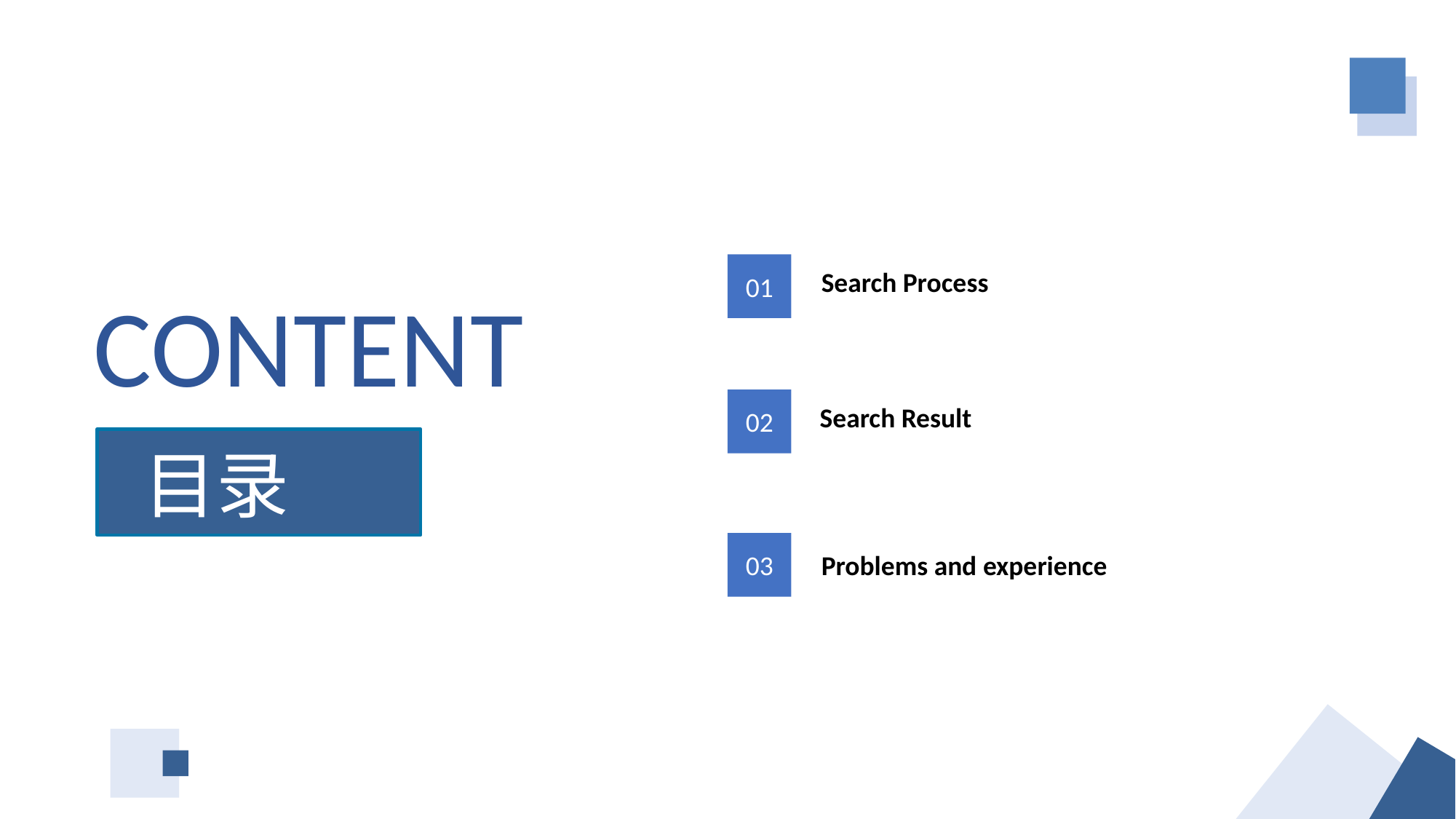

01
Search Process
CONTENT
02
Search Result

目录
03
Problems and experience